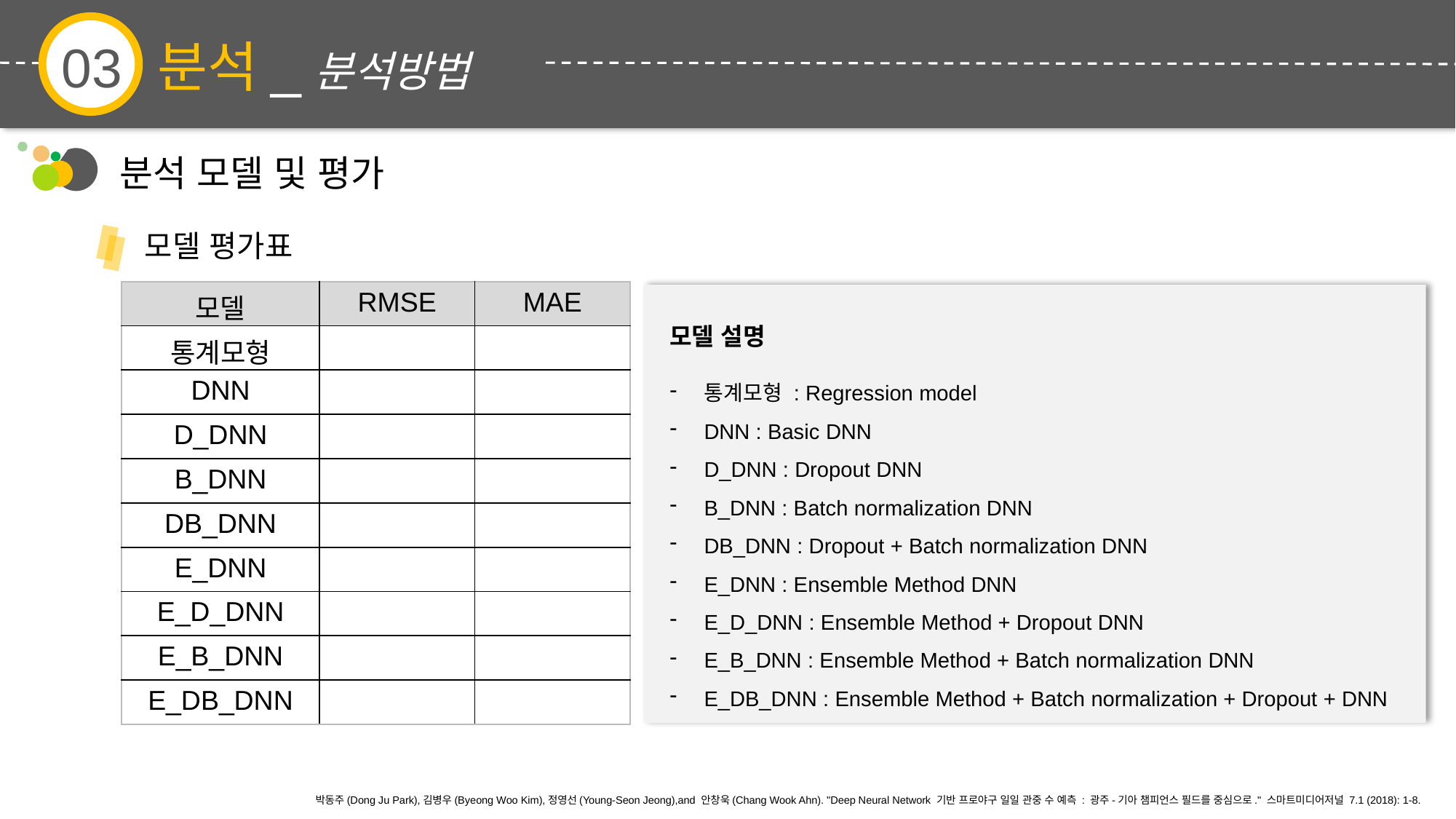

분석_분석방법
03

분석 모델 및 평가
모델 평가표

| 모델 | RMSE | MAE |
| --- | --- | --- |
| 통계모형 |  |  |
| DNN |  |  |
| D\_DNN |  |  |
| B\_DNN |  |  |
| DB\_DNN |  |  |
| E\_DNN |  |  |
| E\_D\_DNN |  |  |
| E\_B\_DNN |  |  |
| E\_DB\_DNN |  |  |

모델 설명

통계모형 : Regression model
DNN : Basic DNN
D_DNN : Dropout DNN
B_DNN : Batch normalization DNN
DB_DNN : Dropout + Batch normalization DNN
E_DNN : Ensemble Method DNN
E_D_DNN : Ensemble Method + Dropout DNN
E_B_DNN : Ensemble Method + Batch normalization DNN
E_DB_DNN : Ensemble Method + Batch normalization + Dropout + DNN
박동주(Dong Ju Park),김병우(Byeong Woo Kim),정영선(Young-Seon Jeong),and 안창욱(Chang Wook Ahn). "Deep Neural Network 기반 프로야구 일일 관중 수 예측 : 광주-기아 챔피언스 필드를 중심으로." 스마트미디어저널 7.1 (2018): 1-8.